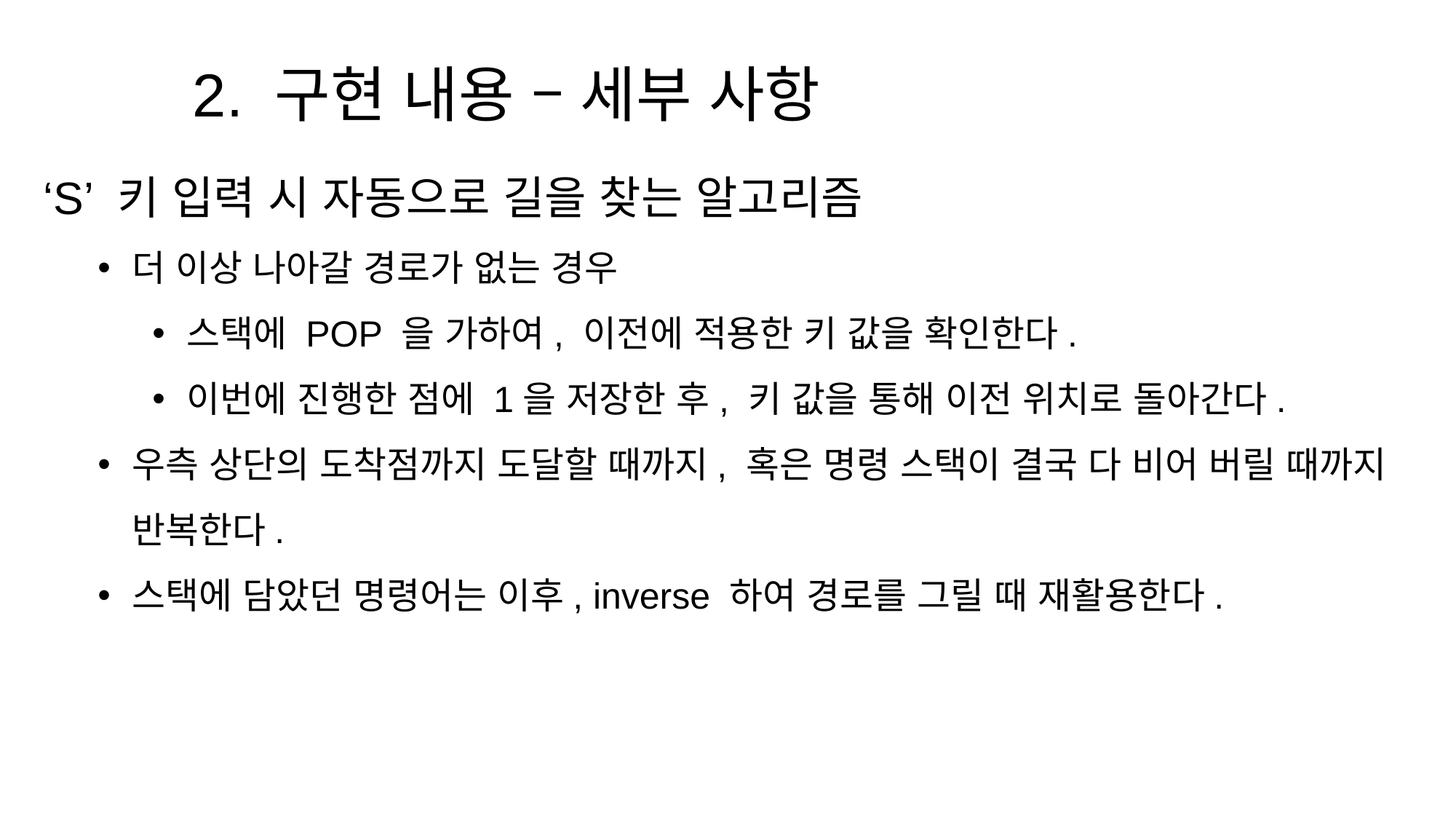

2. 구현 내용 – 세부 사항
‘S’ 키 입력 시 자동으로 길을 찾는 알고리즘
더 이상 나아갈 경로가 없는 경우
스택에 POP 을 가하여, 이전에 적용한 키 값을 확인한다.
이번에 진행한 점에 1을 저장한 후, 키 값을 통해 이전 위치로 돌아간다.
우측 상단의 도착점까지 도달할 때까지, 혹은 명령 스택이 결국 다 비어 버릴 때까지 반복한다.
스택에 담았던 명령어는 이후, inverse 하여 경로를 그릴 때 재활용한다.